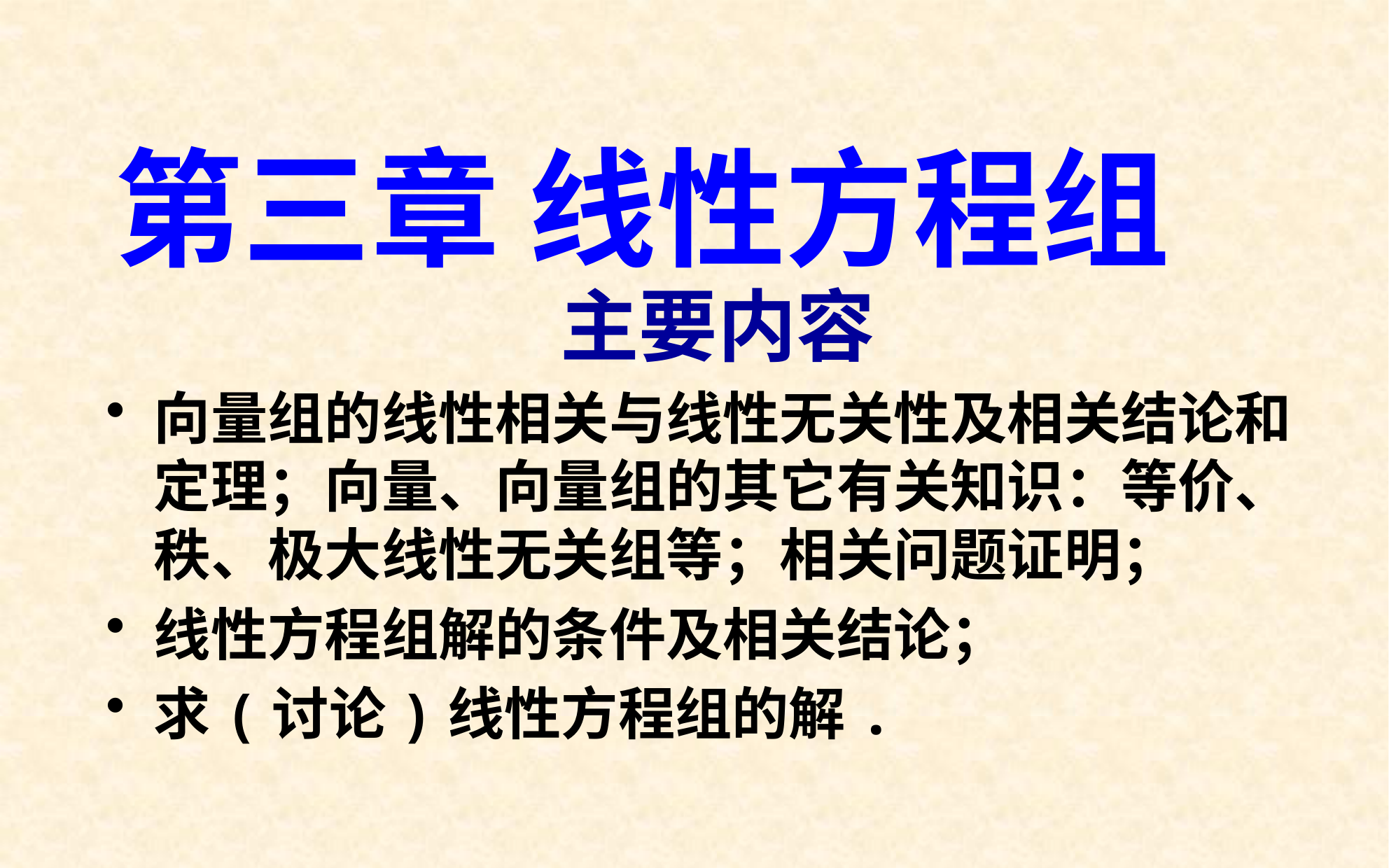

# 第三章 线性方程组
主要内容
向量组的线性相关与线性无关性及相关结论和定理；向量、向量组的其它有关知识：等价、秩、极大线性无关组等；相关问题证明；
线性方程组解的条件及相关结论；
求(讨论)线性方程组的解.